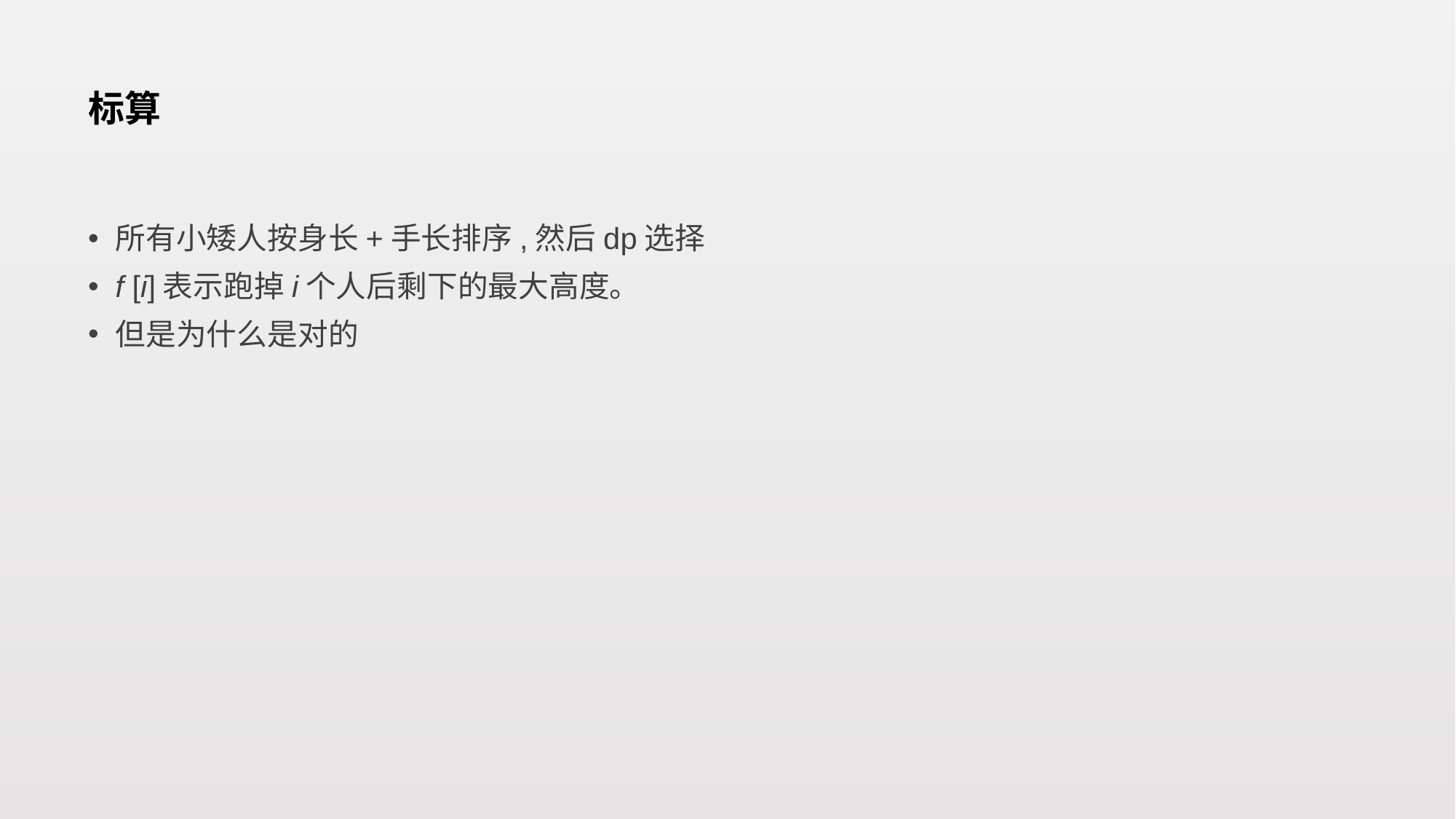

# 标算
所有小矮人按身长+手长排序,然后dp选择
f [i]表示跑掉i个人后剩下的最大高度。
但是为什么是对的